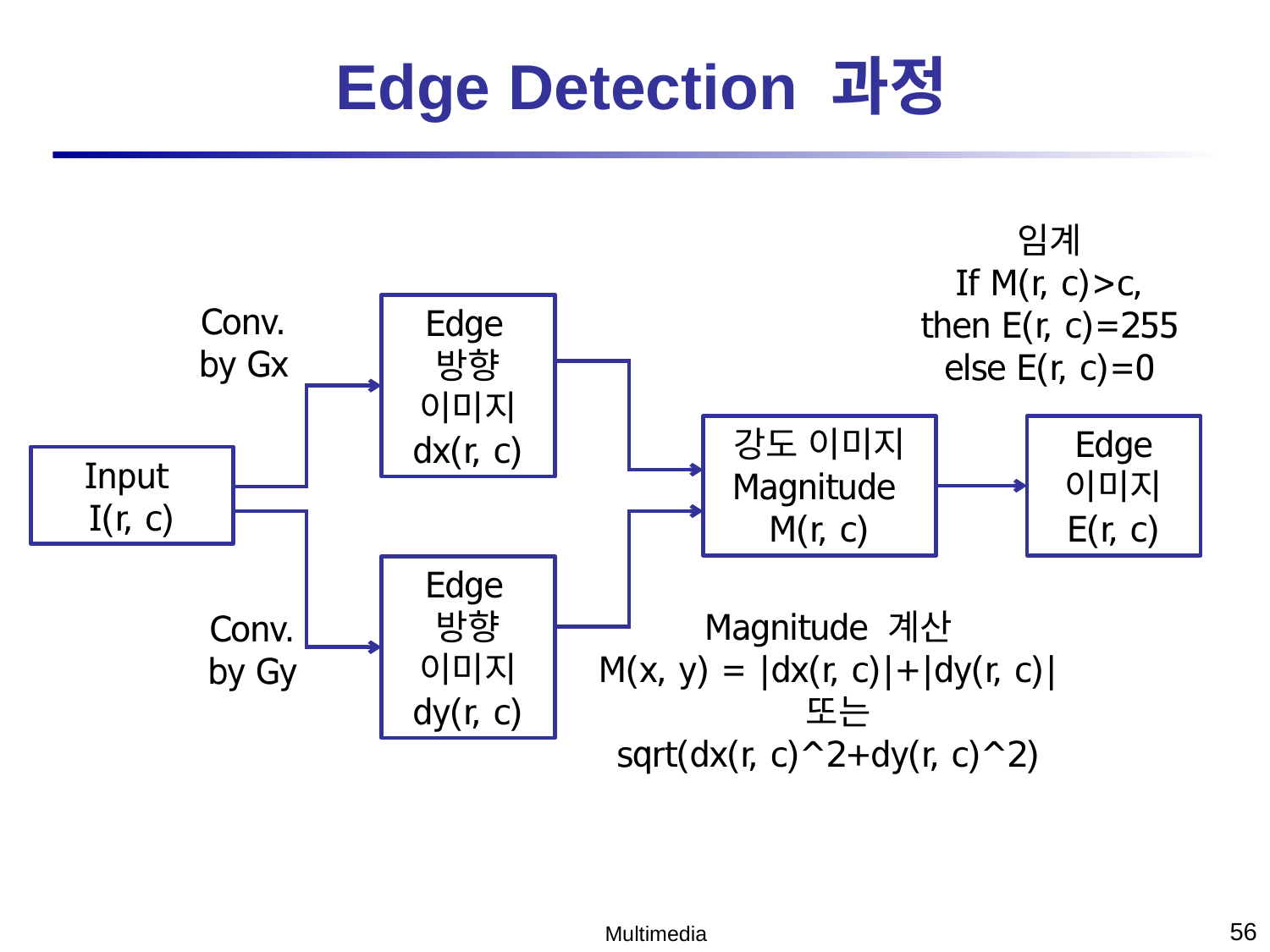

# Edge Detection 과정

임계
If M(r, c)>c,
then E(r, c)=255
else E(r, c)=0
Conv.
by Gx
Edge방향 이미지 dx(r, c)
강도 이미지 Magnitude
M(r, c)
Edge 이미지
E(r, c)
Input
I(r, c)
Edge방향 이미지 dy(r, c)
Magnitude 계산
M(x, y) = |dx(r, c)|+|dy(r, c)|
 또는
sqrt(dx(r, c)^2+dy(r, c)^2)
Conv.
by Gy
Multimedia
56